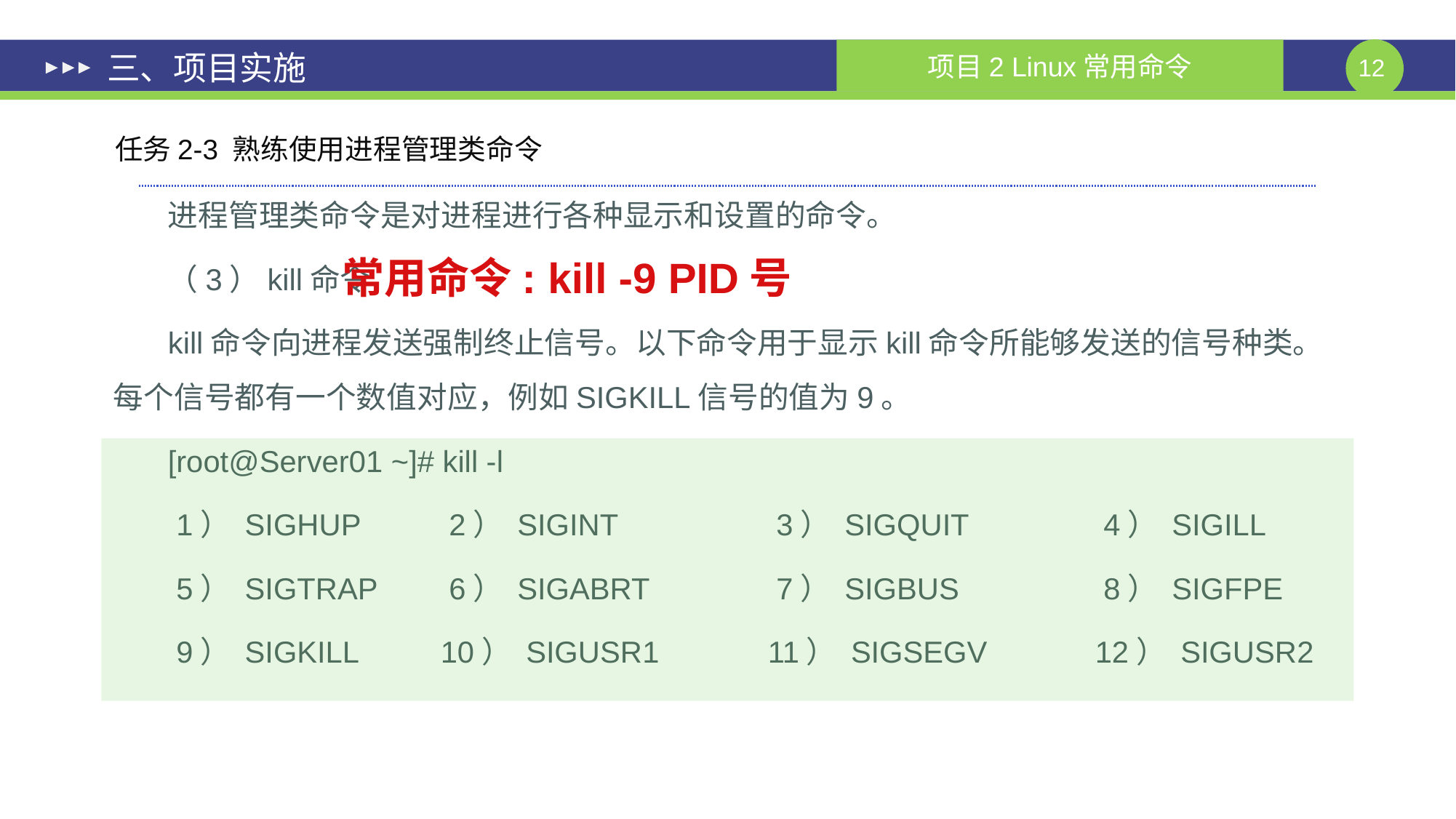

# 三、项目实施
任务2-3 熟练使用进程管理类命令
进程管理类命令是对进程进行各种显示和设置的命令。
（3）kill命令
kill命令向进程发送强制终止信号。以下命令用于显示kill命令所能够发送的信号种类。每个信号都有一个数值对应，例如SIGKILL信号的值为9。
[root@Server01 ~]# kill -l
 1） SIGHUP      	 2） SIGINT     	 3） SIGQUIT   	 4） SIGILL
 5） SIGTRAP     	 6） SIGABRT    	 7） SIGBUS    	 8） SIGFPE
 9） SIGKILL     	10） SIGUSR1   	11） SIGSEGV  	12） SIGUSR2

常用命令: kill -9 PID号